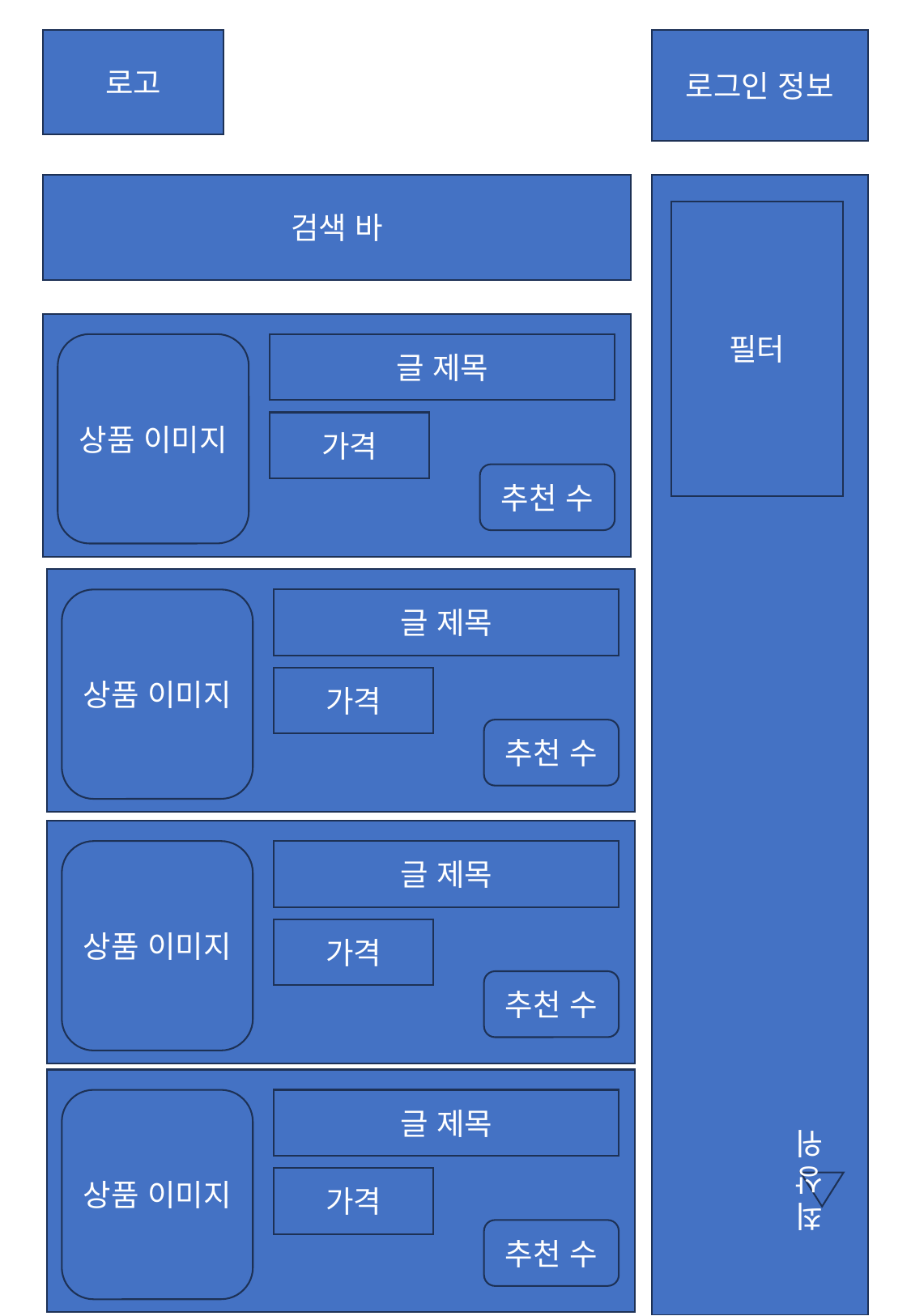

로그인 정보
로고

검색 바
필터

상품 이미지
글 제목
가격
추천 수

상품 이미지
글 제목
가격
추천 수

상품 이미지
글 제목
가격
추천 수

상품 이미지
글 제목
가격
추천 수
최상위